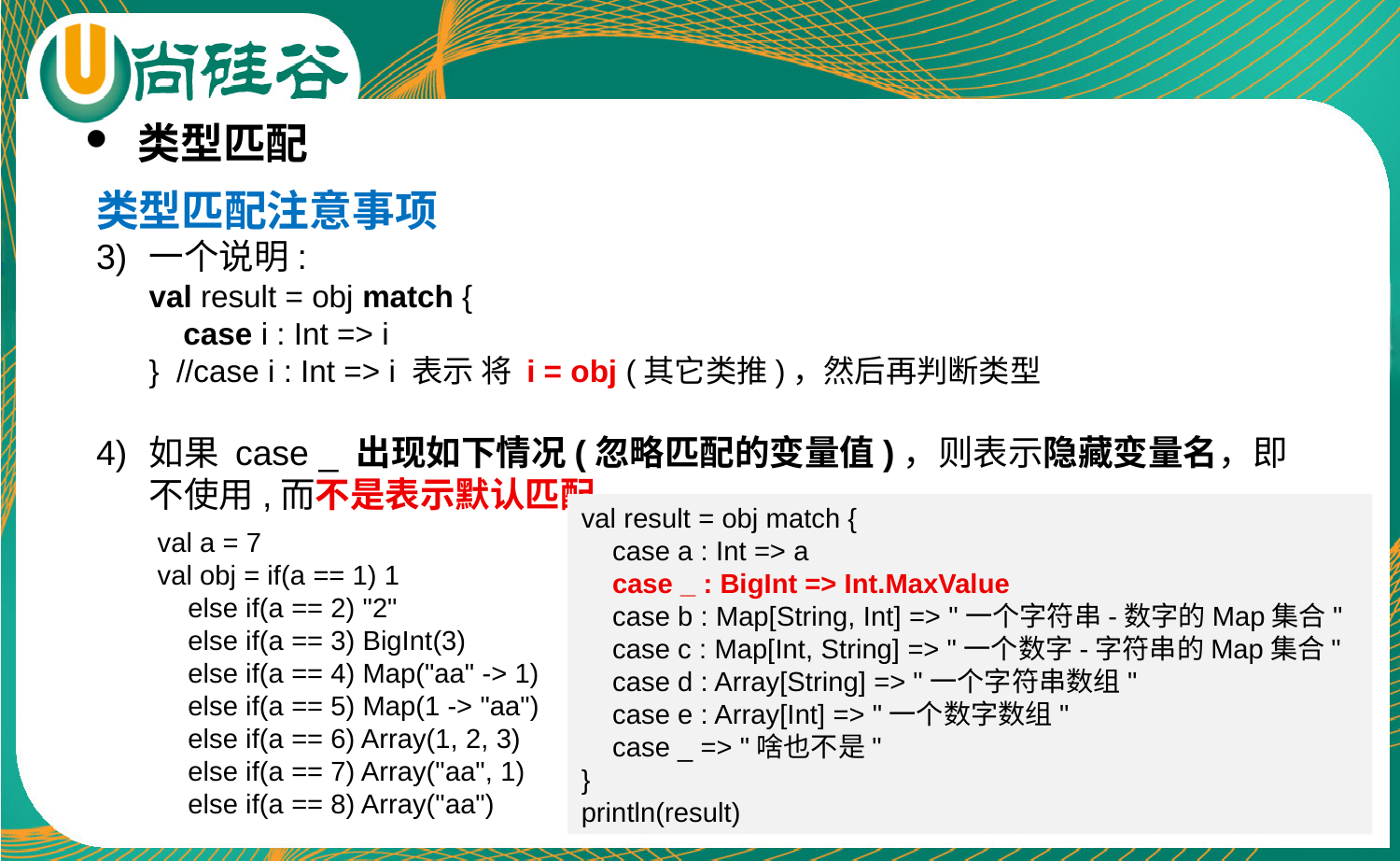

类型匹配
类型匹配注意事项
一个说明:
val result = obj match {
    case i : Int => i
}  //case i : Int => i 表示 将 i = obj (其它类推)，然后再判断类型

如果 case _ 出现如下情况(忽略匹配的变量值)，则表示隐藏变量名，即不使用,而不是表示默认匹配。

val result = obj match {
    case a : Int => a
    case _ : BigInt => Int.MaxValue
    case b : Map[String, Int] => "一个字符串-数字的Map集合"
    case c : Map[Int, String] => "一个数字-字符串的Map集合"
    case d : Array[String] => "一个字符串数组"
    case e : Array[Int] => "一个数字数组"
    case _ => "啥也不是"
}
println(result)
val a = 7
val obj = if(a == 1) 1
    else if(a == 2) "2"
    else if(a == 3) BigInt(3)
    else if(a == 4) Map("aa" -> 1)
    else if(a == 5) Map(1 -> "aa")
    else if(a == 6) Array(1, 2, 3)
    else if(a == 7) Array("aa", 1)
    else if(a == 8) Array("aa")